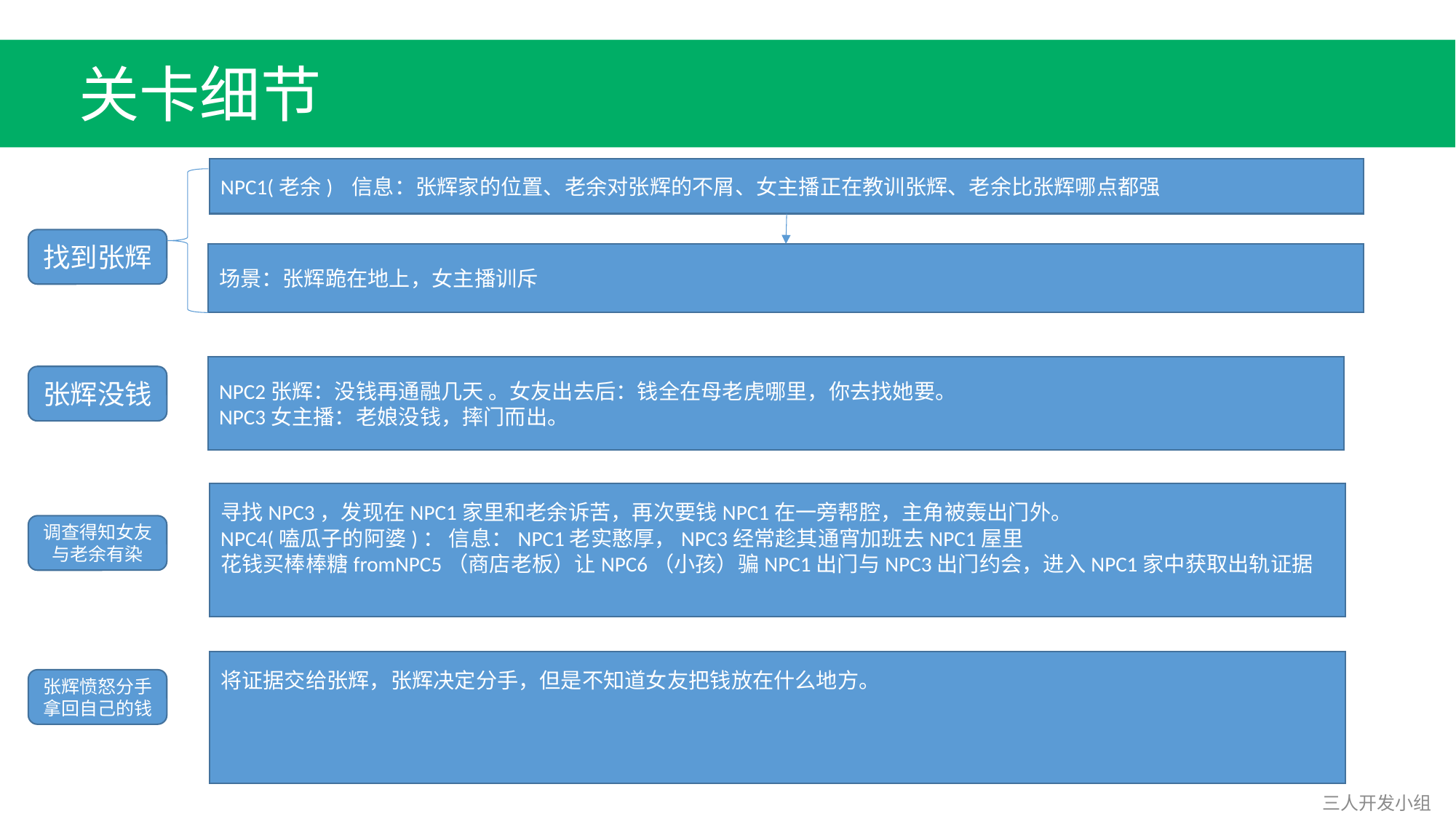

关卡细节
NPC1(老余)   信息：张辉家的位置、老余对张辉的不屑、女主播正在教训张辉、老余比张辉哪点都强

找到张辉
场景：张辉跪在地上，女主播训斥
NPC2张辉：没钱再通融几天 。女友出去后：钱全在母老虎哪里，你去找她要。
NPC3女主播：老娘没钱，摔门而出。
张辉没钱
寻找NPC3，发现在NPC1家里和老余诉苦，再次要钱NPC1在一旁帮腔，主角被轰出门外。
NPC4(嗑瓜子的阿婆)： 信息：NPC1老实憨厚，NPC3经常趁其通宵加班去NPC1屋里
花钱买棒棒糖fromNPC5（商店老板）让NPC6（小孩）骗NPC1出门与NPC3出门约会，进入NPC1家中获取出轨证据

调查得知女友与老余有染
将证据交给张辉，张辉决定分手，但是不知道女友把钱放在什么地方。

张辉愤怒分手拿回自己的钱
三人开发小组